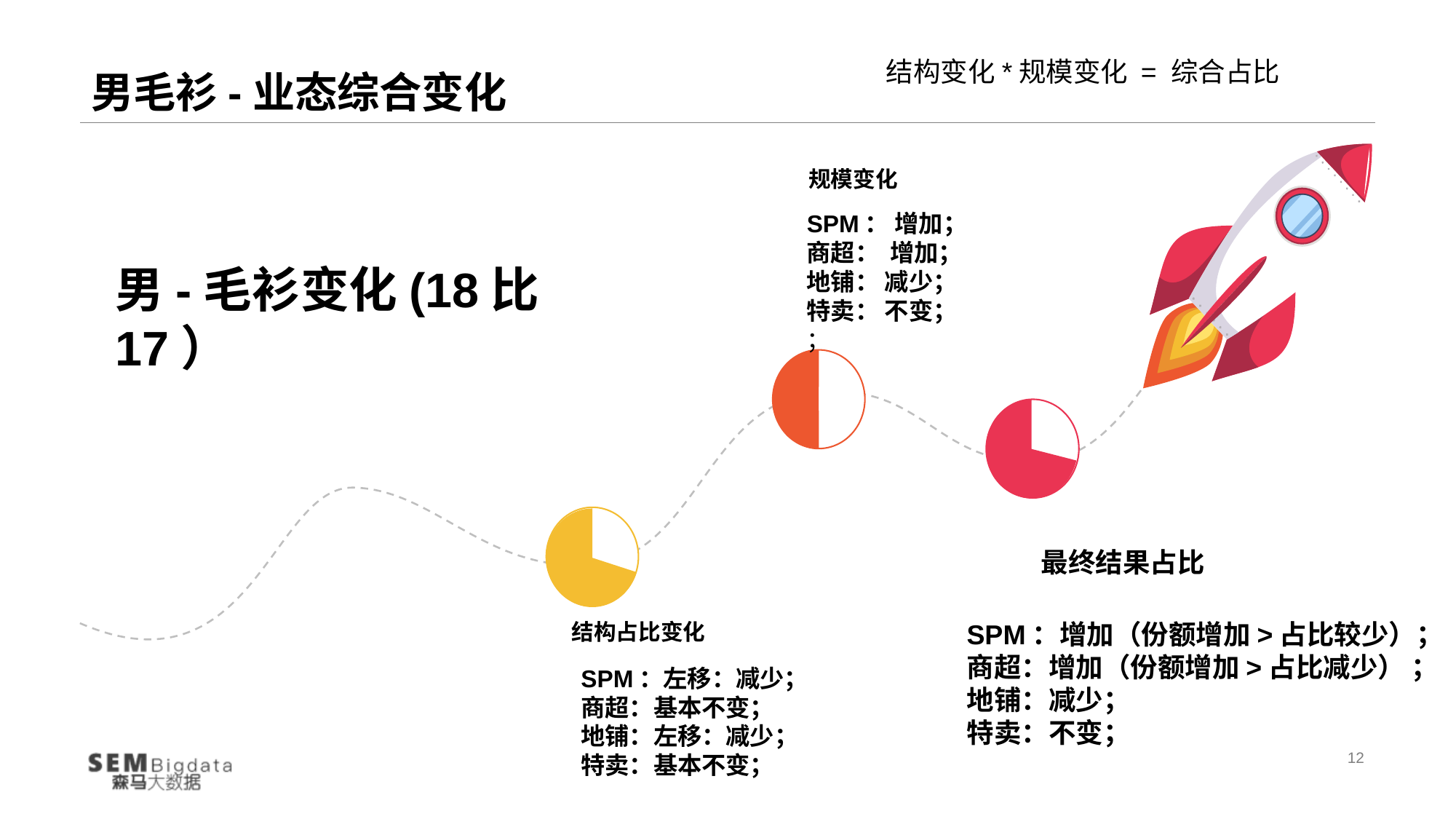

# 男毛衫-业态综合变化
结构变化*规模变化 = 综合占比

规模变化

SPM： 增加；
商超：  增加；
地铺： 减少；
特卖： 不变；
；

最终结果占比
SPM：增加（份额增加>占比较少）；
商超：增加（份额增加>占比减少） ；
地铺：减少；
特卖：不变；

结构占比变化
SPM：左移：减少；
商超：基本不变；
地铺：左移：减少；
特卖：基本不变；

男-毛衫变化(18比17）
12